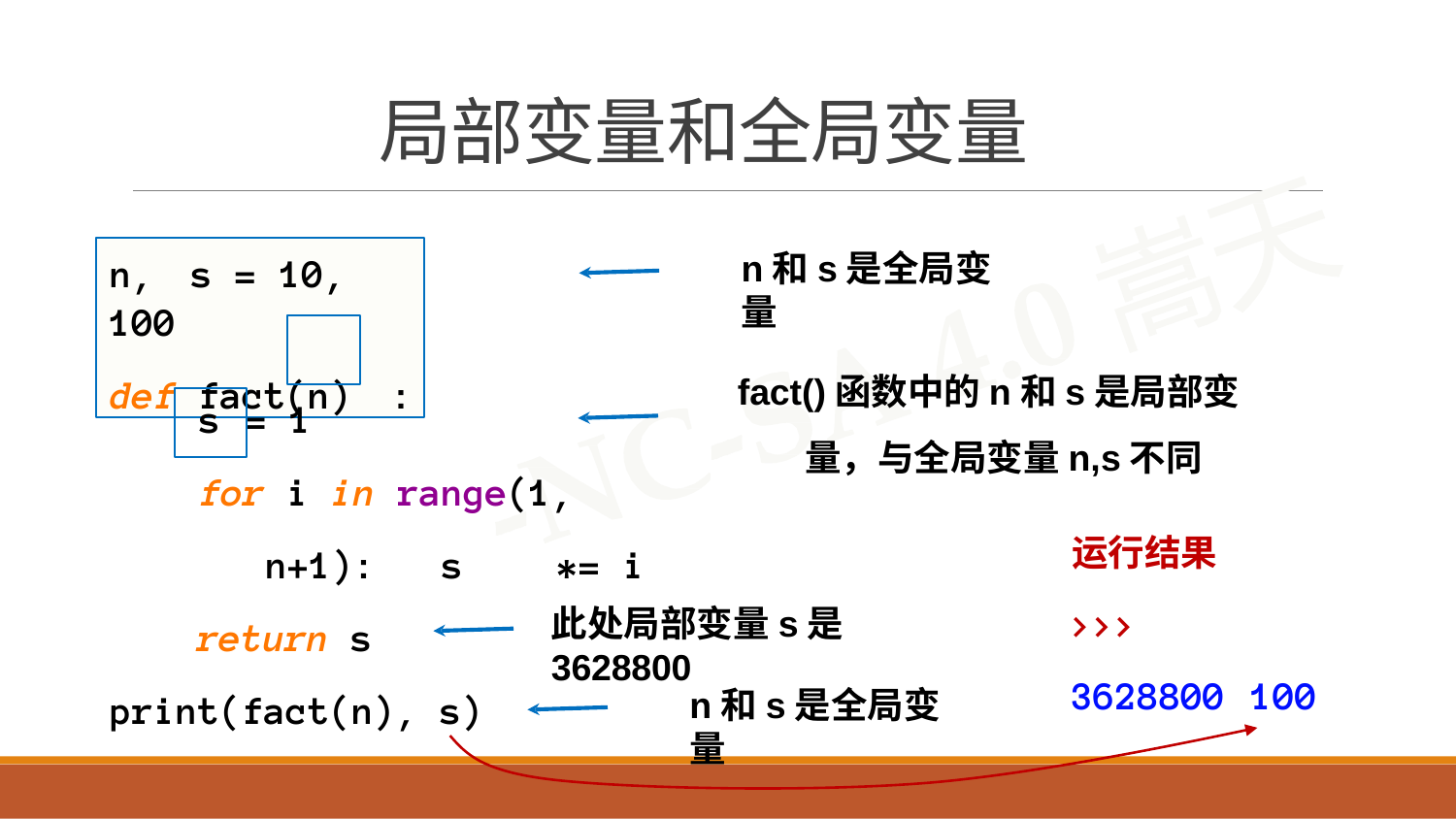

# 局部变量和全局变量

n,	s =	10, 100
def fact(n)	:
n和s是全局变量

fact()函数中的n和s是局部变量，与全局变量n,s不同

s	=	1

for i in range(1,	n+1):   s	*= i
return s
运行结果
>>>
3628800	100

此处局部变量s是3628800

n和s是全局变量
print(fact(n), s)